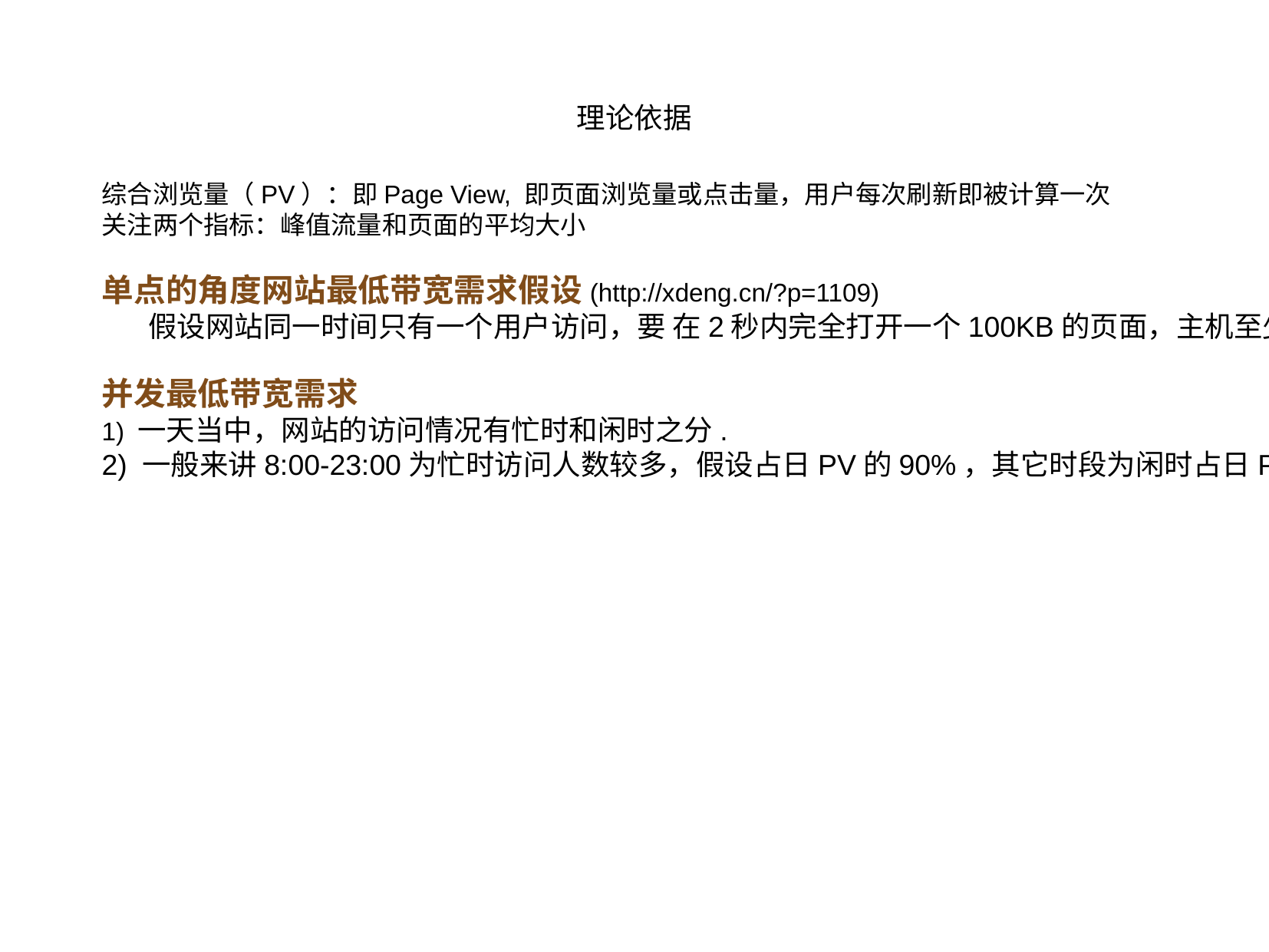

理论依据
综合浏览量（PV）：即Page View, 即页面浏览量或点击量，用户每次刷新即被计算一次
关注两个指标：峰值流量和页面的平均大小

单点的角度网站最低带宽需求假设(http://xdeng.cn/?p=1109)
       假设网站同一时间只有一个用户访问，要 在2秒内完全打开一个100KB的页面，主机至少需要50KBps的带宽，3秒则需要最低34KBps的带宽，以此类推。完全打开是指页面的所有内容下 载完毕，实际上可能下载了70%就可以看到内容了。

并发最低带宽需求
1) 一天当中，网站的访问情况有忙时和闲时之分.
2) 一般来讲8:00-23:00为忙时访问人数较多，假设占日PV的90%，其它时段为闲时占日PV的10%。其中忙时又可以根据访问情况再次细分为不同时段